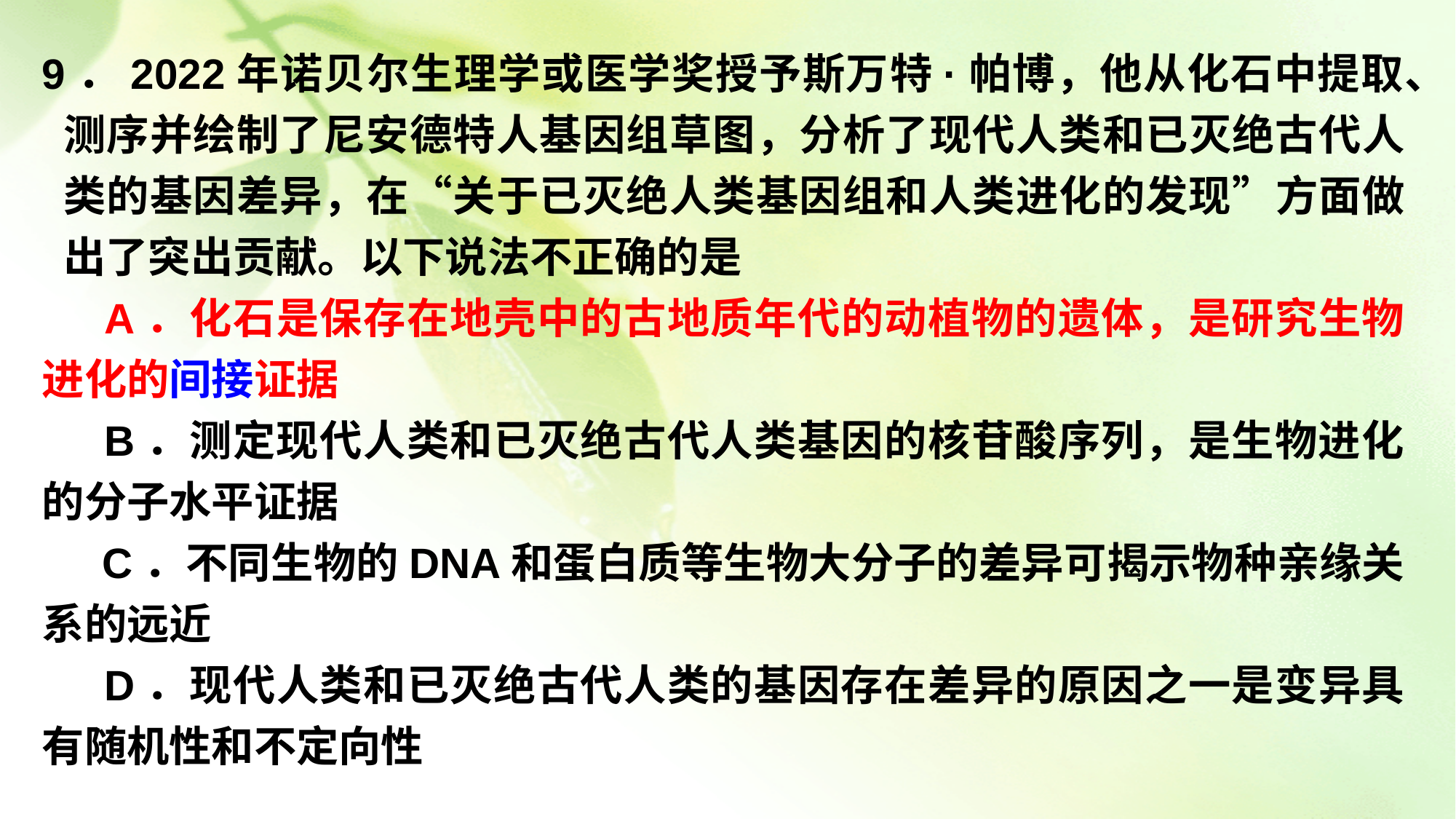

9．2022年诺贝尔生理学或医学奖授予斯万特·帕博，他从化石中提取、测序并绘制了尼安德特人基因组草图，分析了现代人类和已灭绝古代人类的基因差异，在“关于已灭绝人类基因组和人类进化的发现”方面做出了突出贡献。以下说法不正确的是
  A．化石是保存在地壳中的古地质年代的动植物的遗体，是研究生物进化的间接证据
  B．测定现代人类和已灭绝古代人类基因的核苷酸序列，是生物进化的分子水平证据
  C．不同生物的DNA和蛋白质等生物大分子的差异可揭示物种亲缘关系的远近
  D．现代人类和已灭绝古代人类的基因存在差异的原因之一是变异具有随机性和不定向性